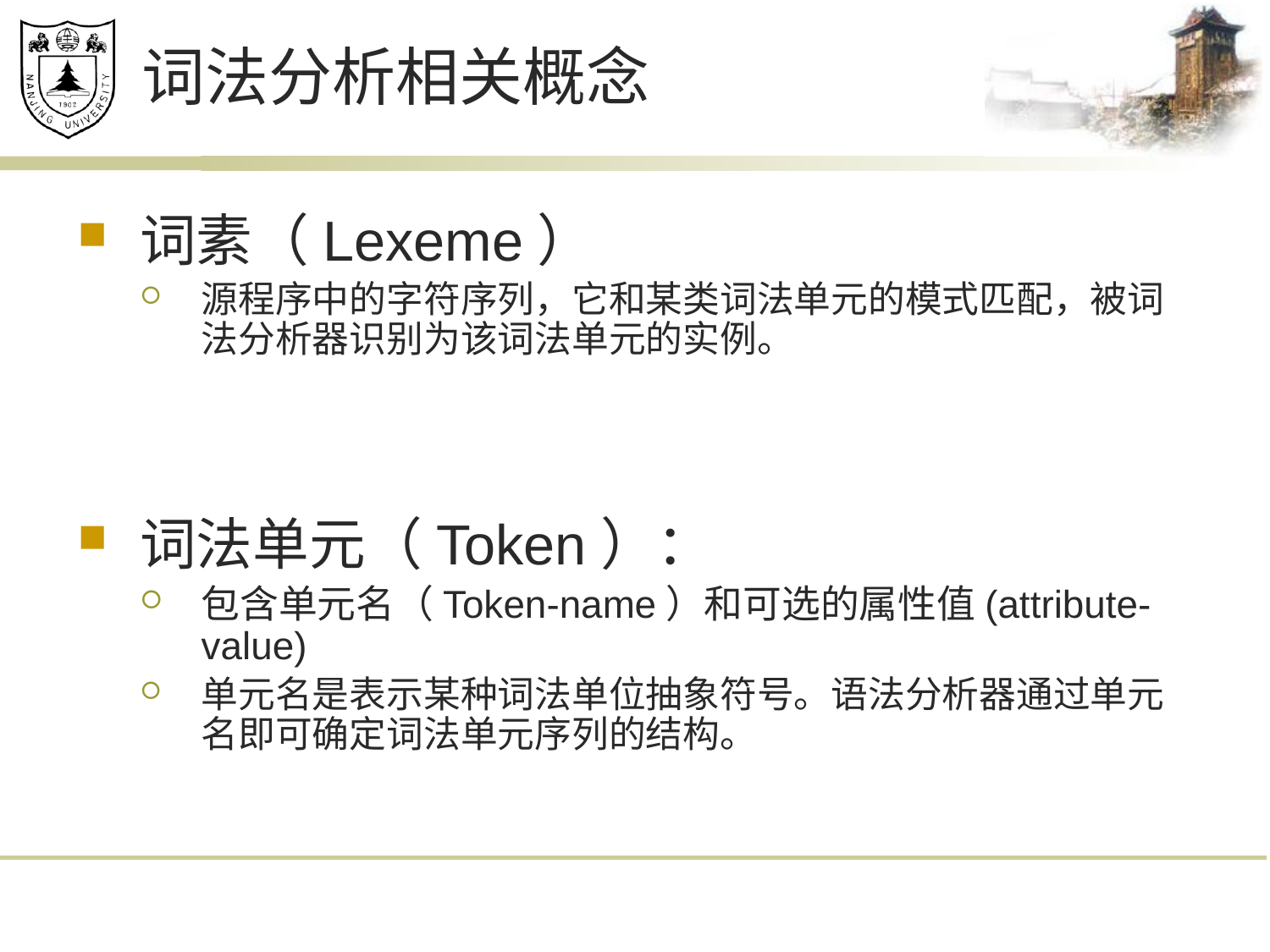

# 词法分析相关概念
词素（Lexeme）
源程序中的字符序列，它和某类词法单元的模式匹配，被词法分析器识别为该词法单元的实例。

词法单元（Token）：
包含单元名（Token-name）和可选的属性值(attribute-value)
单元名是表示某种词法单位抽象符号。语法分析器通过单元名即可确定词法单元序列的结构。